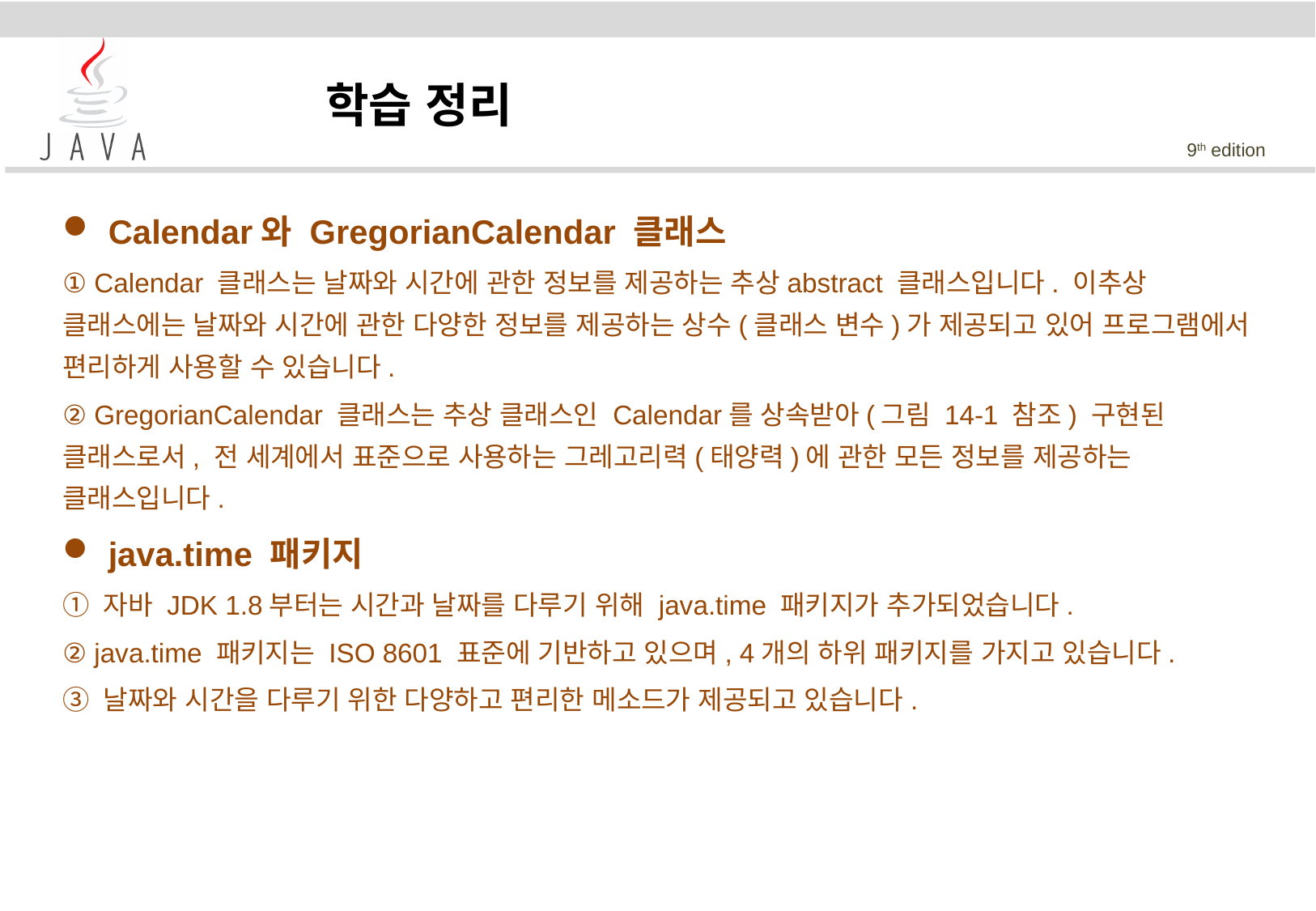

학습 정리
Calendar와 GregorianCalendar 클래스
① Calendar 클래스는 날짜와 시간에 관한 정보를 제공하는 추상abstract 클래스입니다. 이추상 클래스에는 날짜와 시간에 관한 다양한 정보를 제공하는 상수(클래스 변수)가 제공되고 있어 프로그램에서 편리하게 사용할 수 있습니다.
② GregorianCalendar 클래스는 추상 클래스인 Calendar를 상속받아(그림 14-1 참조) 구현된 클래스로서, 전 세계에서 표준으로 사용하는 그레고리력(태양력)에 관한 모든 정보를 제공하는 클래스입니다.
java.time 패키지
① 자바 JDK 1.8부터는 시간과 날짜를 다루기 위해 java.time 패키지가 추가되었습니다.
② java.time 패키지는 ISO 8601 표준에 기반하고 있으며, 4개의 하위 패키지를 가지고 있습니다.
③ 날짜와 시간을 다루기 위한 다양하고 편리한 메소드가 제공되고 있습니다.